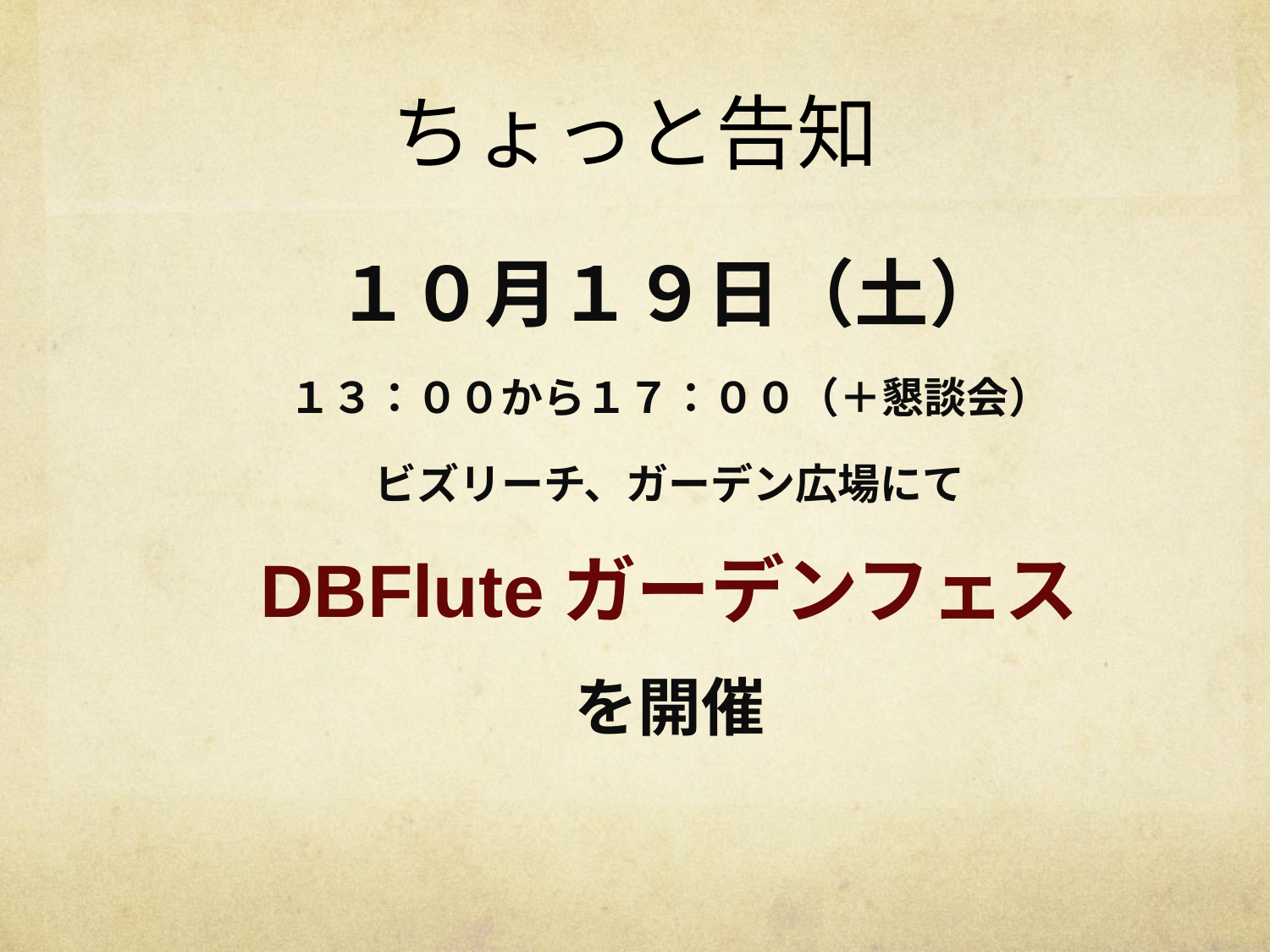

# ちょっと告知
１０月１９日（土）
１３：００から１７：００（＋懇談会）
ビズリーチ、ガーデン広場にて
DBFluteガーデンフェス
を開催